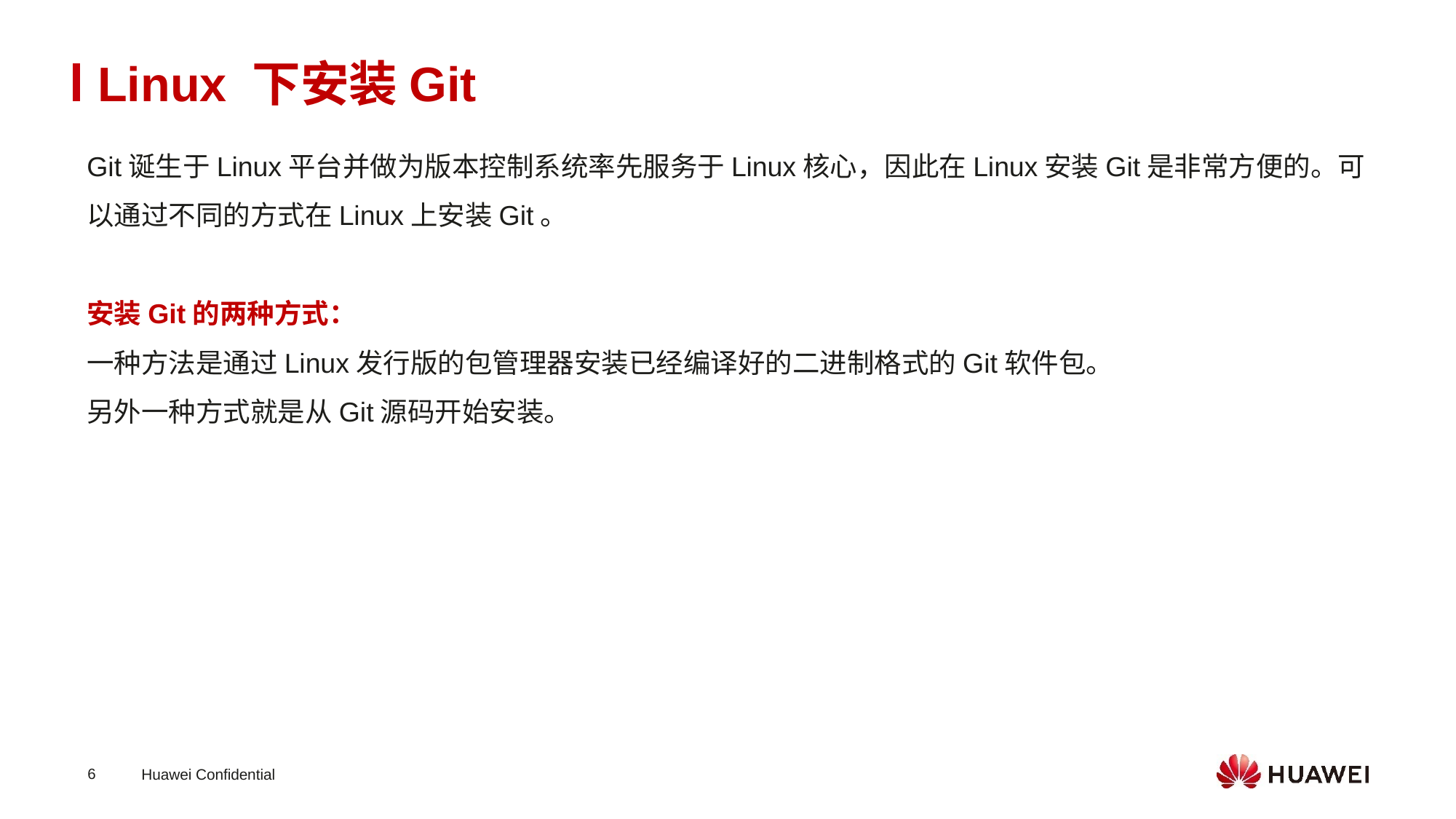

Linux 下安装Git
Git诞生于Linux平台并做为版本控制系统率先服务于Linux核心，因此在Linux安装Git是非常方便的。可以通过不同的方式在Linux上安装Git。

安装Git的两种方式：
一种方法是通过Linux发行版的包管理器安装已经编译好的二进制格式的Git软件包。
另外一种方式就是从Git源码开始安装。